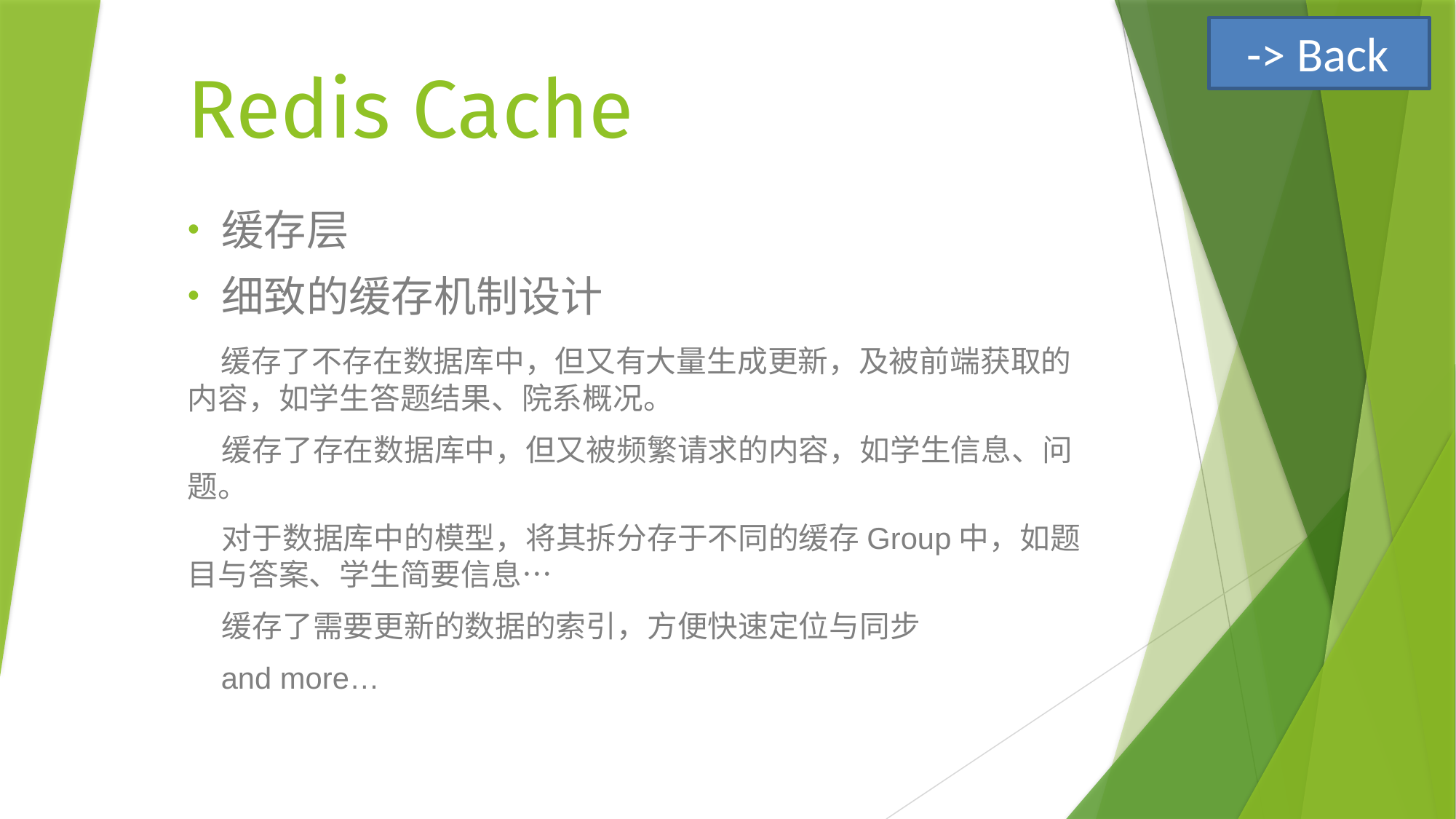

-> Back
# Redis Cache
缓存层
细致的缓存机制设计
   缓存了不存在数据库中，但又有大量生成更新，及被前端获取的内容，如学生答题结果、院系概况。
    缓存了存在数据库中，但又被频繁请求的内容，如学生信息、问题。
    对于数据库中的模型，将其拆分存于不同的缓存Group中，如题目与答案、学生简要信息…
    缓存了需要更新的数据的索引，方便快速定位与同步
    and more…